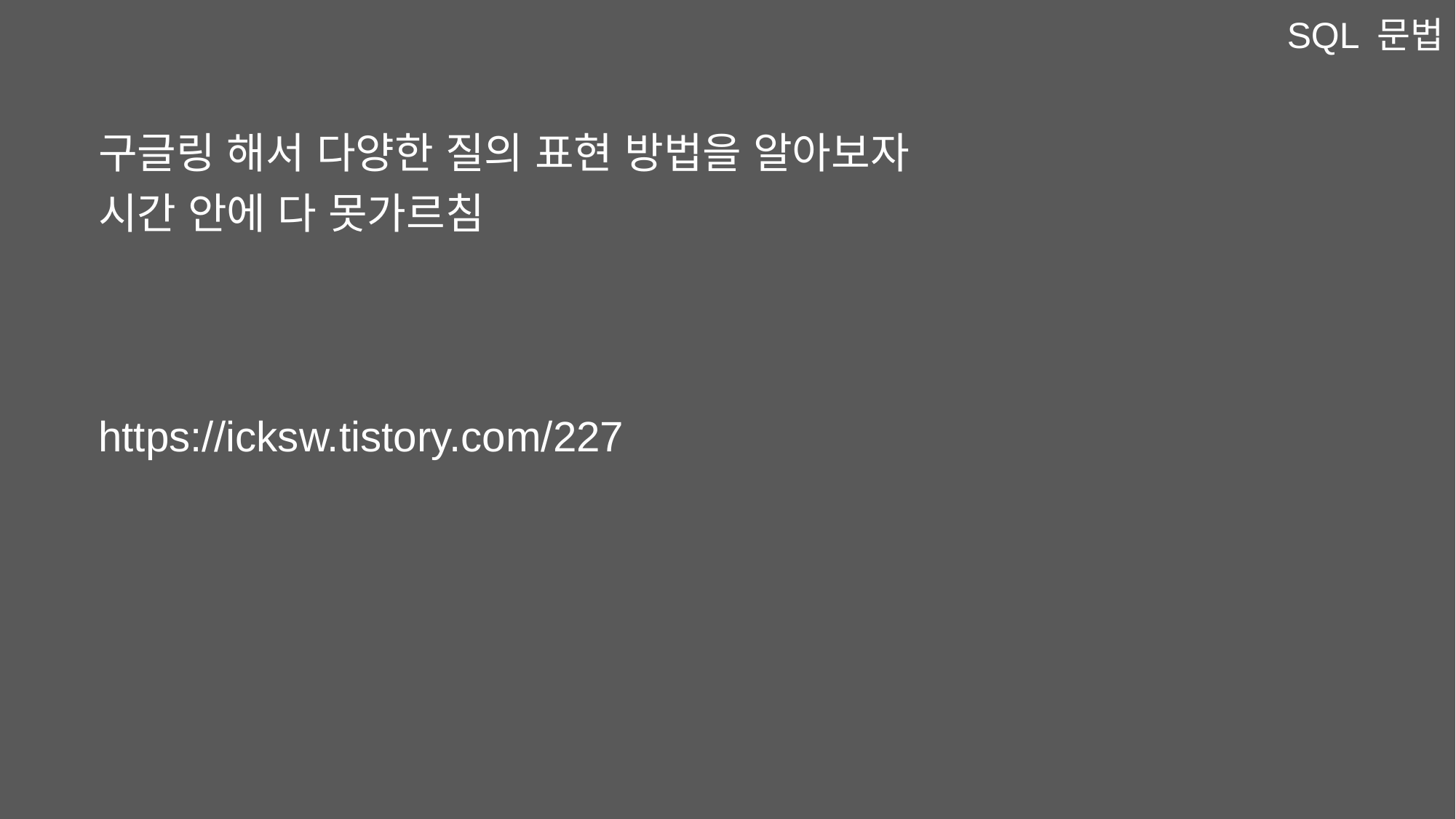

SQL 문법
구글링 해서 다양한 질의 표현 방법을 알아보자
시간 안에 다 못가르침
https://icksw.tistory.com/227